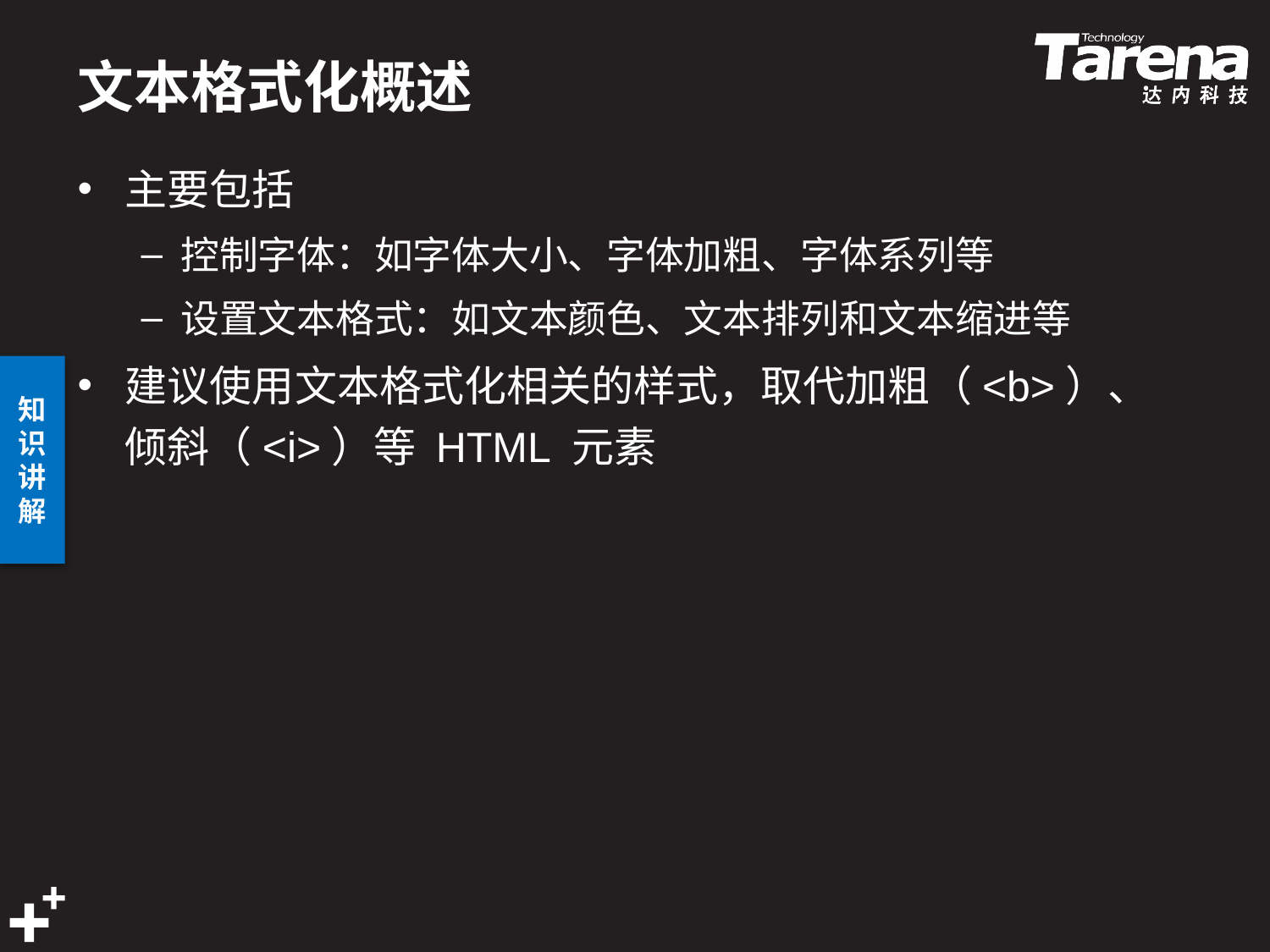

# 文本格式化概述
主要包括
控制字体：如字体大小、字体加粗、字体系列等
设置文本格式：如文本颜色、文本排列和文本缩进等
建议使用文本格式化相关的样式，取代加粗（<b>）、倾斜（<i>）等 HTML 元素